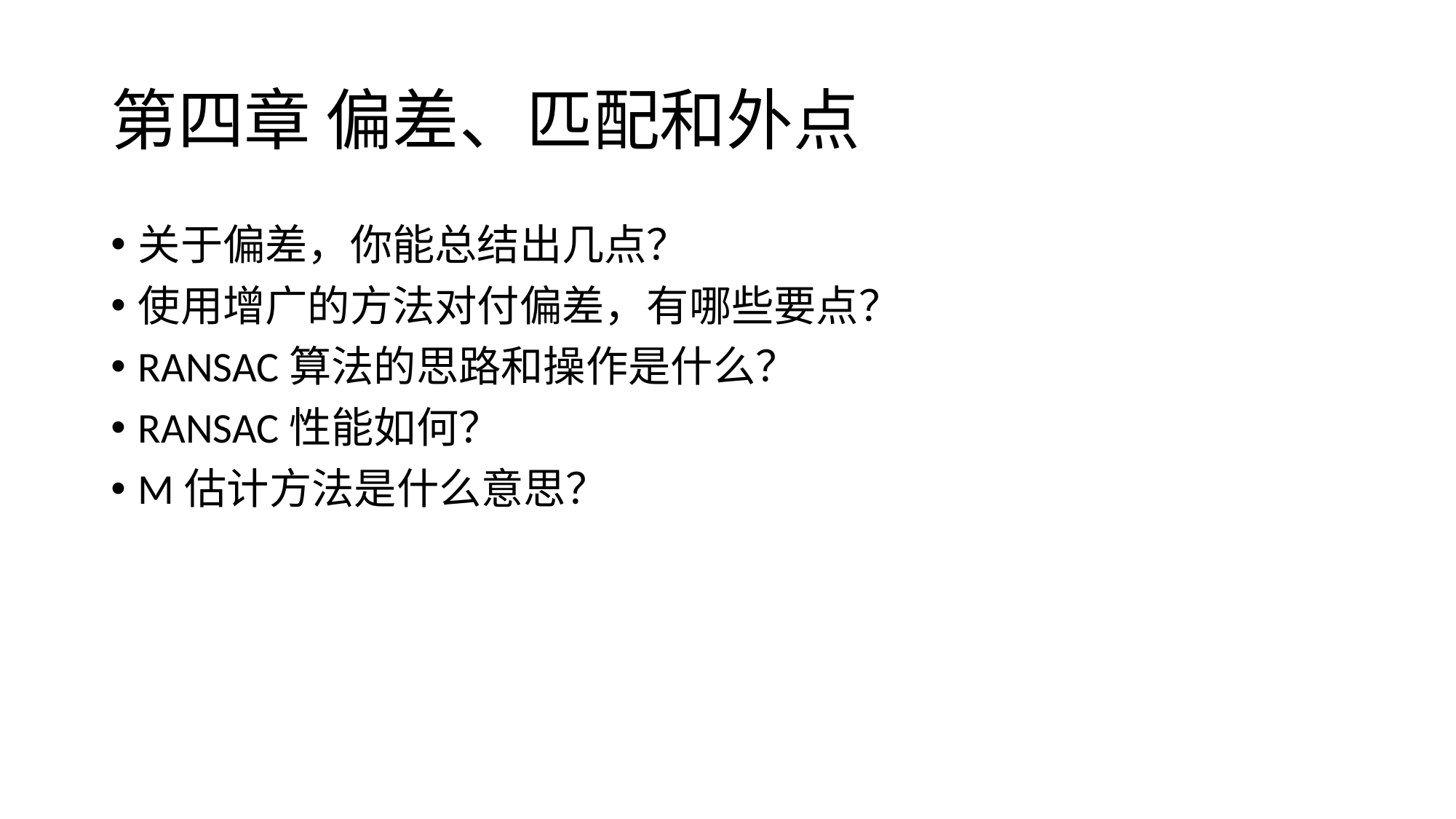

# 第四章 偏差、匹配和外点
关于偏差，你能总结出几点？
使用增广的方法对付偏差，有哪些要点？
RANSAC算法的思路和操作是什么？
RANSAC性能如何？
M估计方法是什么意思？